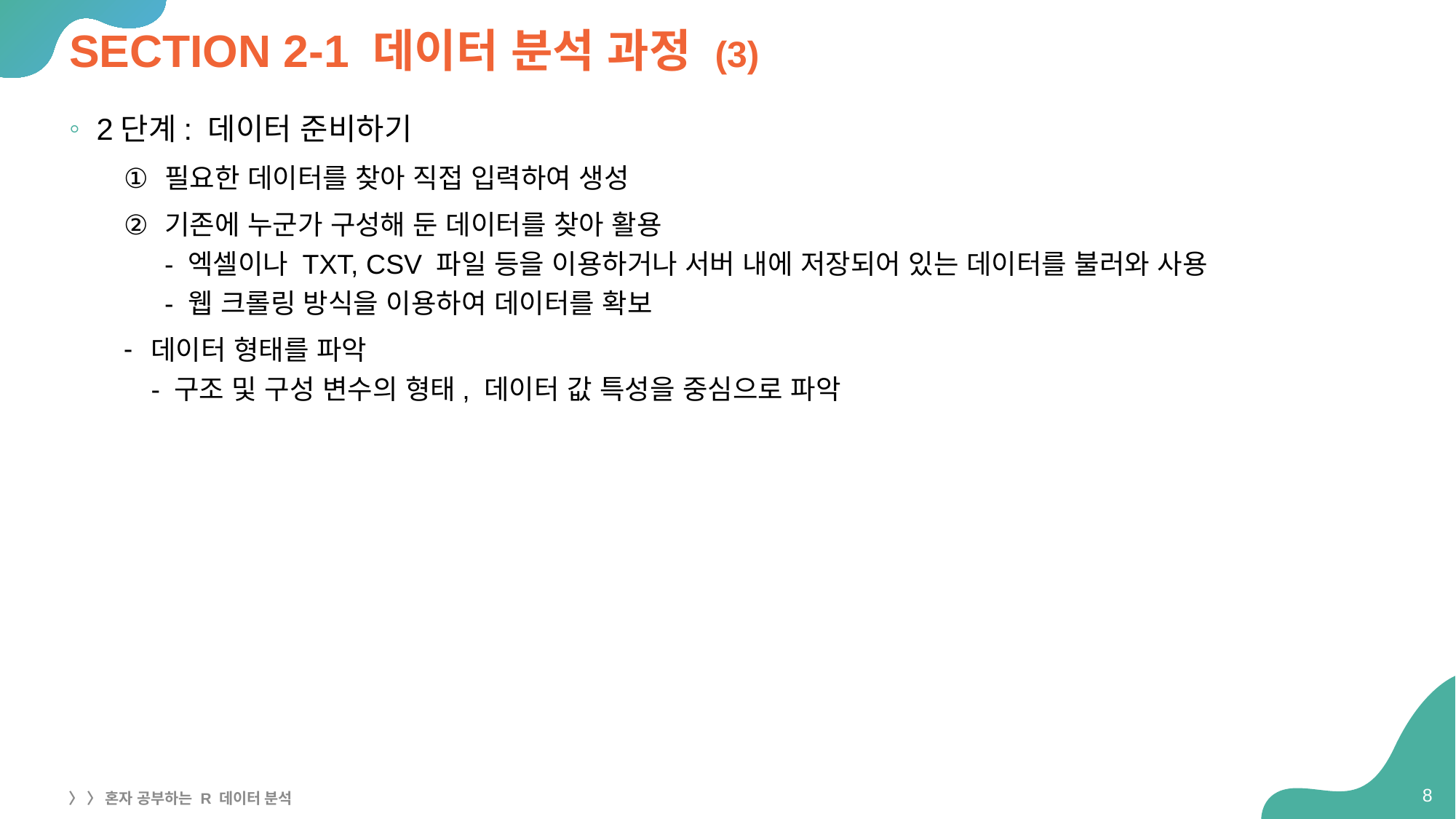

# SECTION 2-1 데이터 분석 과정 (3)
2단계: 데이터 준비하기
필요한 데이터를 찾아 직접 입력하여 생성
기존에 누군가 구성해 둔 데이터를 찾아 활용
- 엑셀이나 TXT, CSV 파일 등을 이용하거나 서버 내에 저장되어 있는 데이터를 불러와 사용
- 웹 크롤링 방식을 이용하여 데이터를 확보
데이터 형태를 파악
- 구조 및 구성 변수의 형태, 데이터 값 특성을 중심으로 파악
8
〉 〉 혼자 공부하는 R 데이터 분석